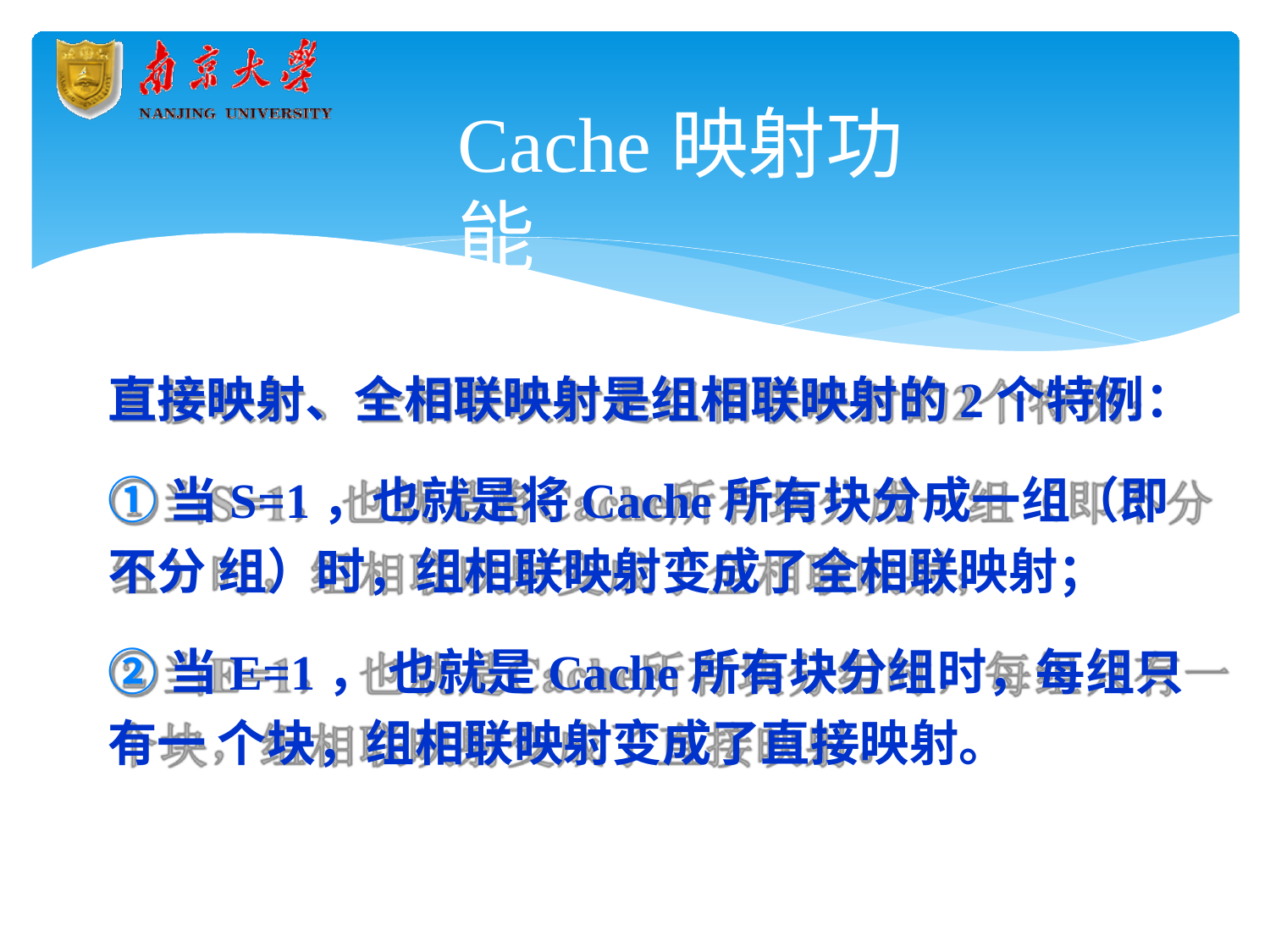

# Cache映射功能

直接映射、全相联映射是组相联映射的2个特例：
①当S=1，也就是将Cache所有块分成一组（即不分 组）时，组相联映射变成了全相联映射；
②当E=1， 也就是Cache所有块分组时，每组只有一 个块，组相联映射变成了直接映射。